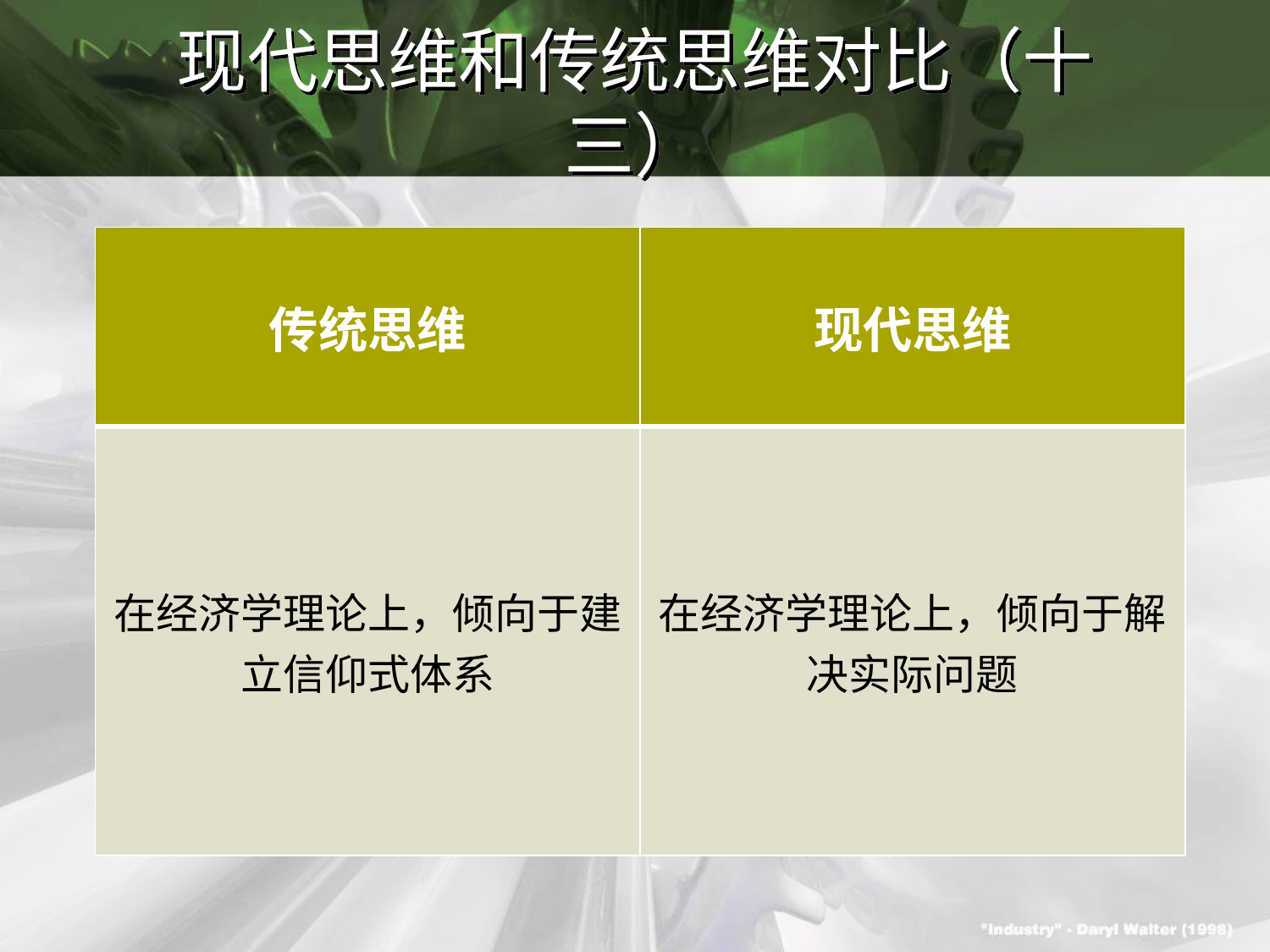

# 现代思维和传统思维对比（十三）
| 传统思维 | 现代思维 |
| --- | --- |
| 在经济学理论上，倾向于建立信仰式体系 | 在经济学理论上，倾向于解决实际问题 |